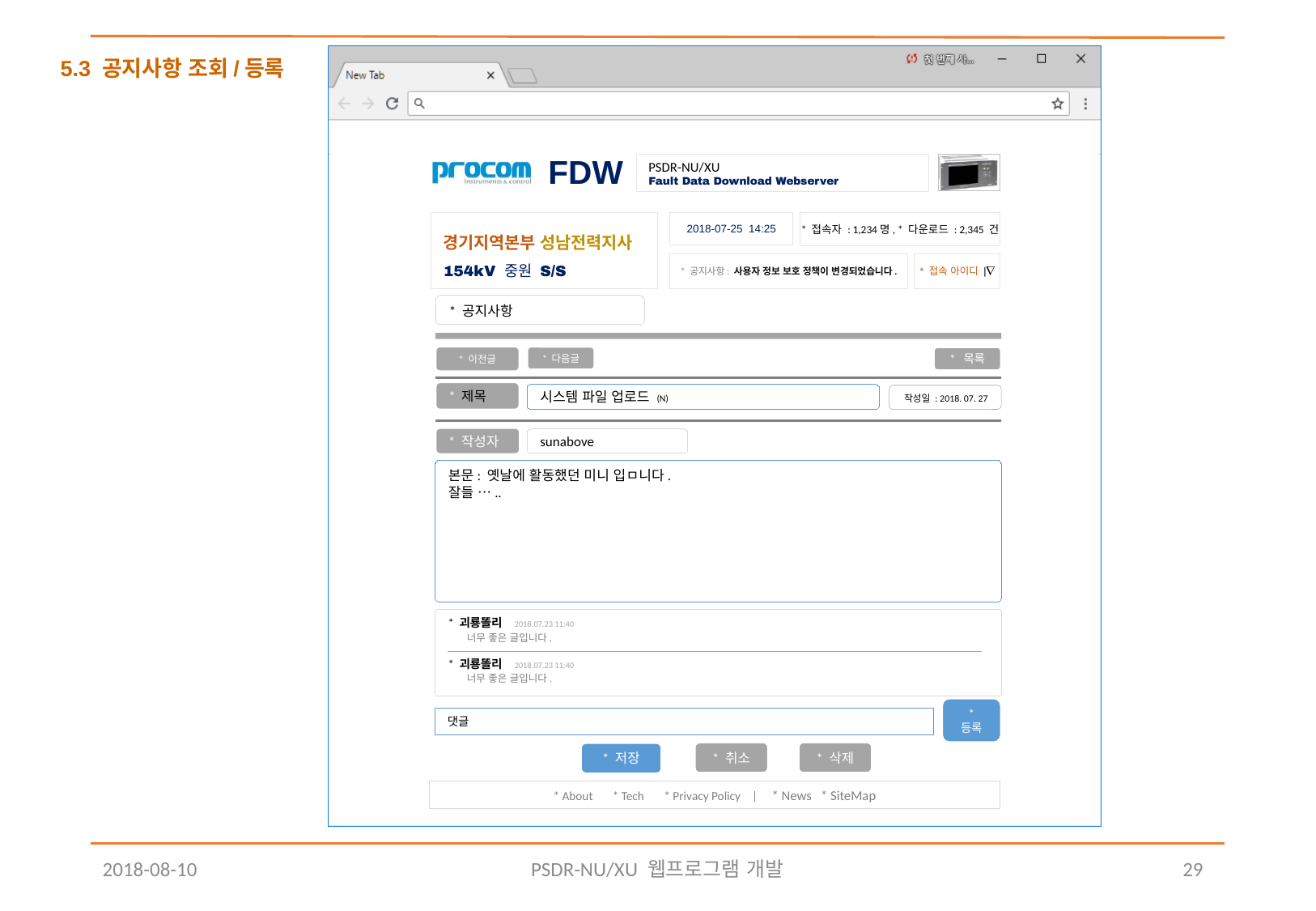

# 5.3 공지사항 조회/등록
* 공지사항

* 이전글
* 다음글
*  목록

* 제목
시스템 파일 업로드 (N)
작성일 : 2018. 07. 27

* 작성자
sunabove
본문: 옛날에 활동했던 미니 입ㅁ니다.
잘들 …..
* 괴룡똘리   2018.07.23 11:40
     너무 좋은 글입니다.

* 괴룡똘리   2018.07.23 11:40
     너무 좋은 글입니다.

* 등록
댓글
* 삭제
* 취소
* 저장
2018-08-10
PSDR-NU/XU 웹프로그램 개발
29